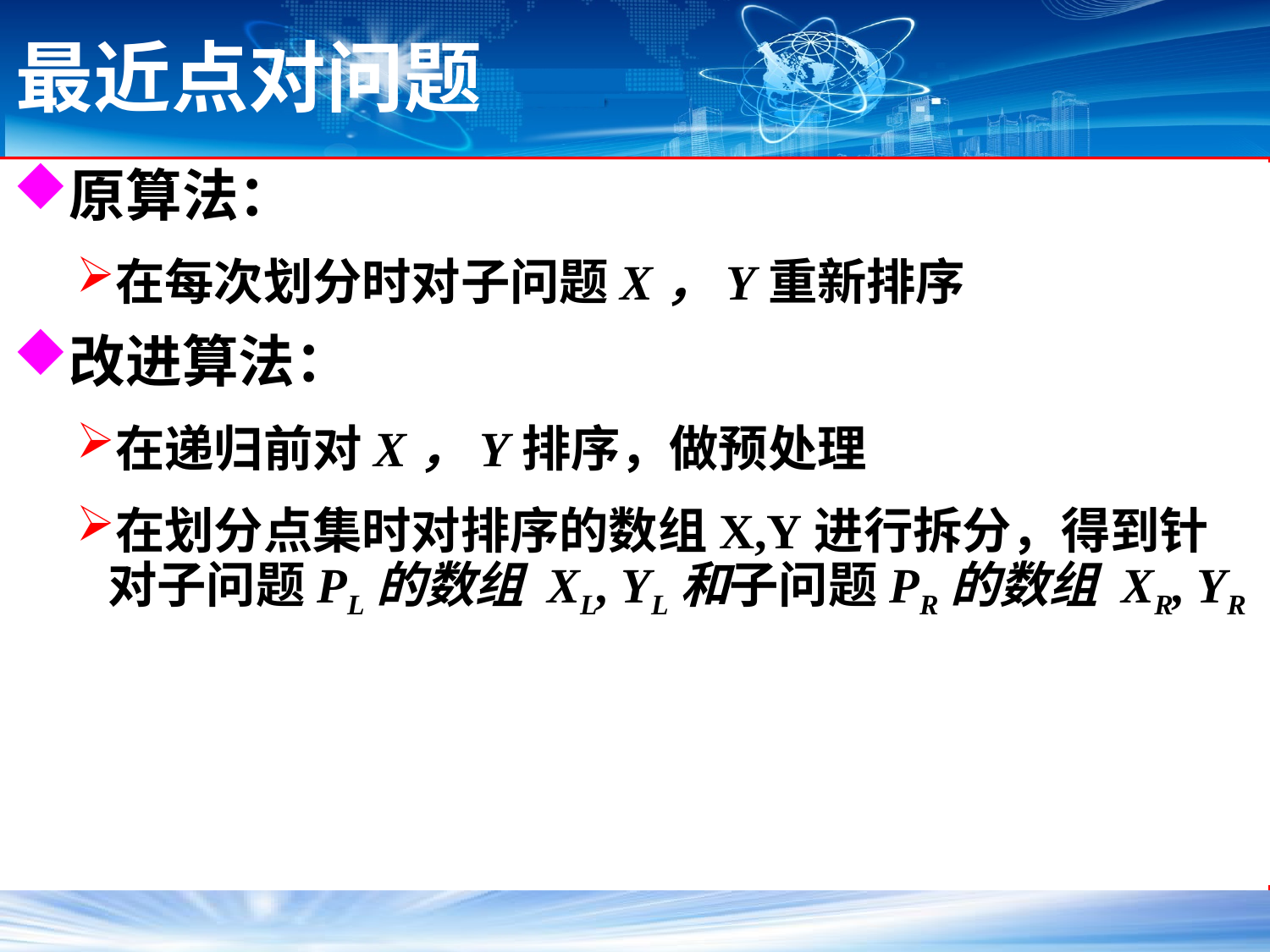

# 最近点对问题
原算法：
在每次划分时对子问题X，Y重新排序
改进算法：
在递归前对X，Y排序，做预处理
在划分点集时对排序的数组X,Y进行拆分，得到针对子问题PL的数组 XL, YL和子问题PR的数组 XR, YR